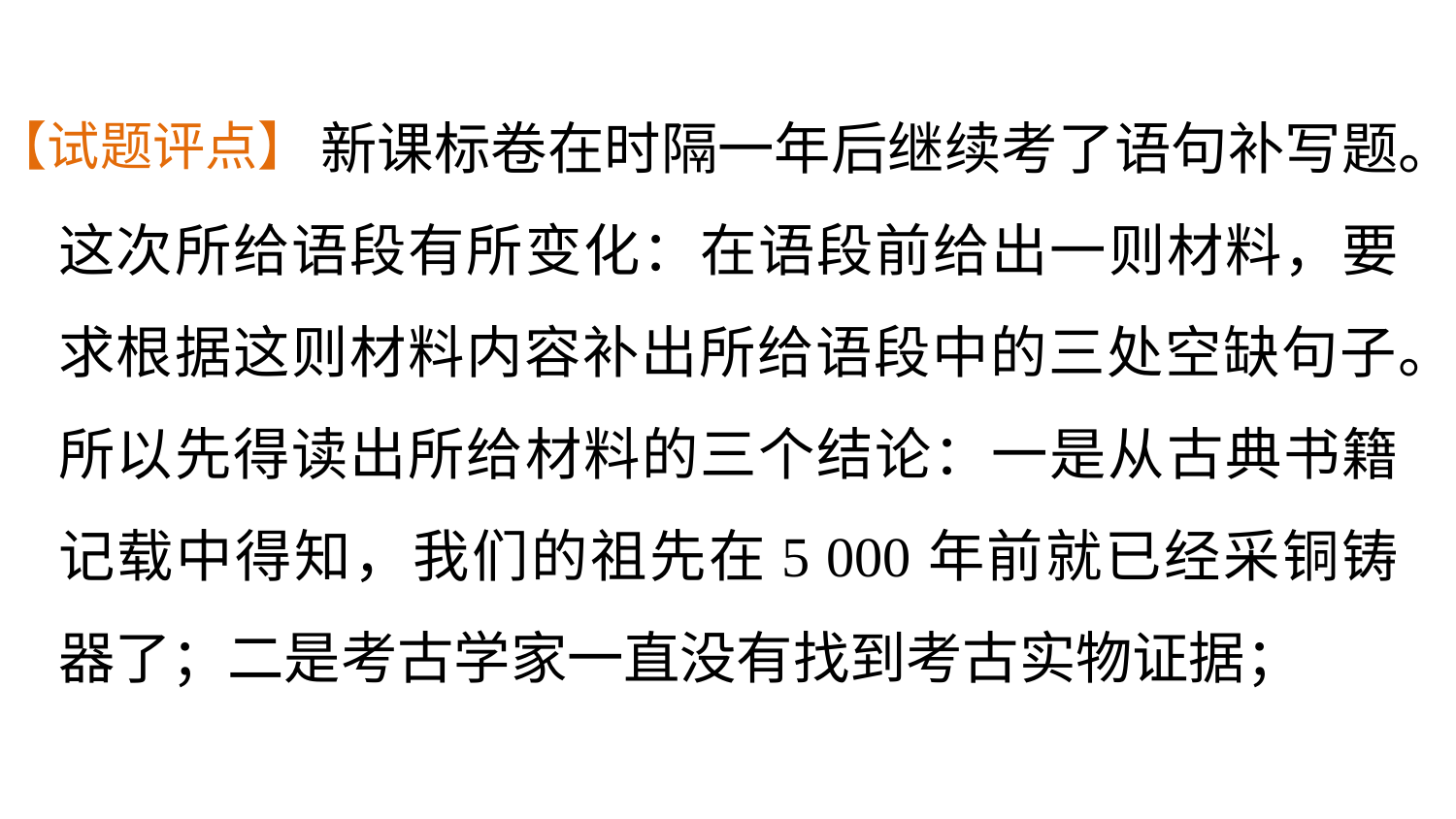

新课标卷在时隔一年后继续考了语句补写题。这次所给语段有所变化：在语段前给出一则材料，要求根据这则材料内容补出所给语段中的三处空缺句子。所以先得读出所给材料的三个结论：一是从古典书籍记载中得知，我们的祖先在5 000年前就已经采铜铸器了；二是考古学家一直没有找到考古实物证据；
【试题评点】